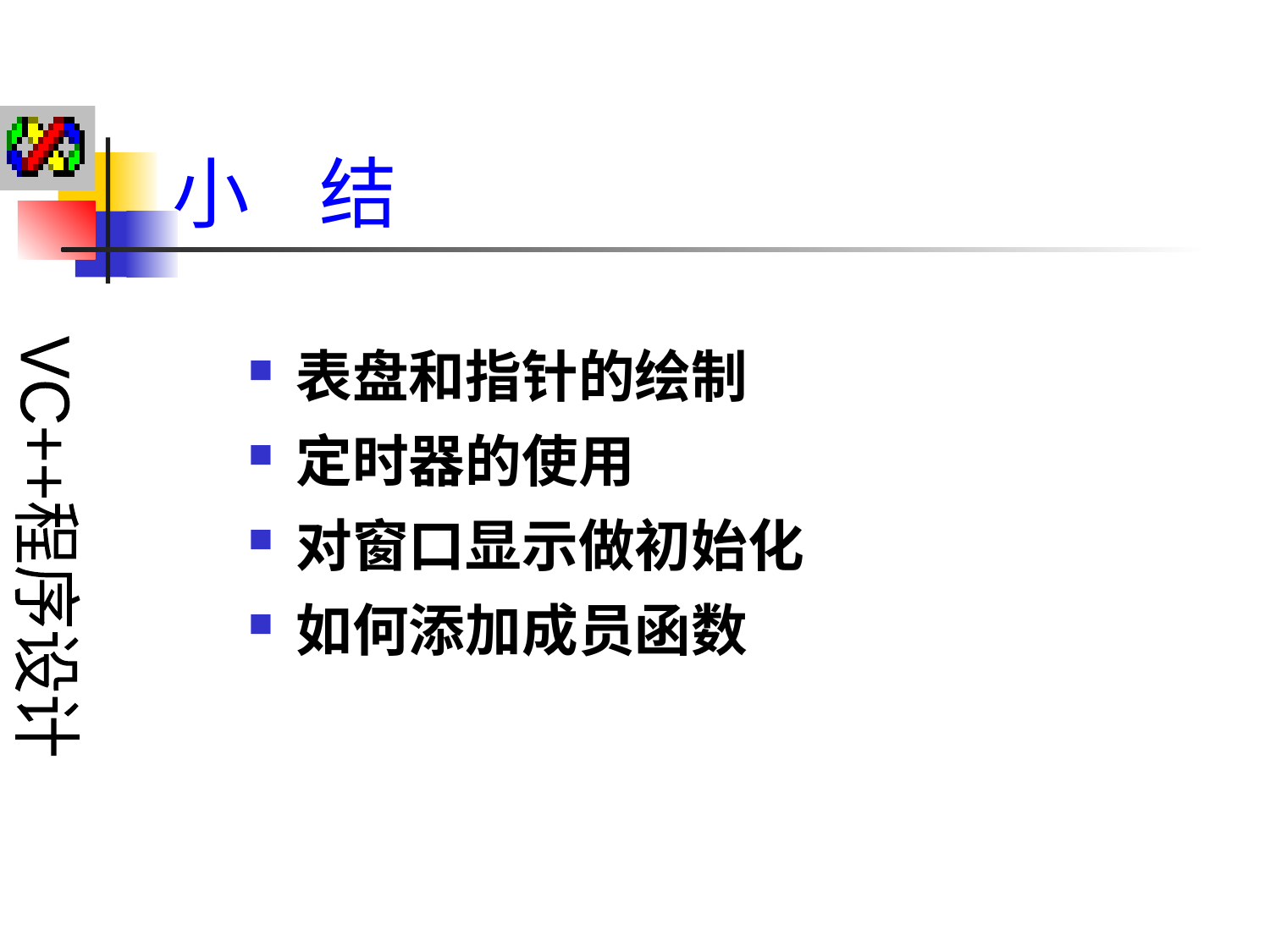

# 小    结
表盘和指针的绘制
定时器的使用
对窗口显示做初始化
如何添加成员函数